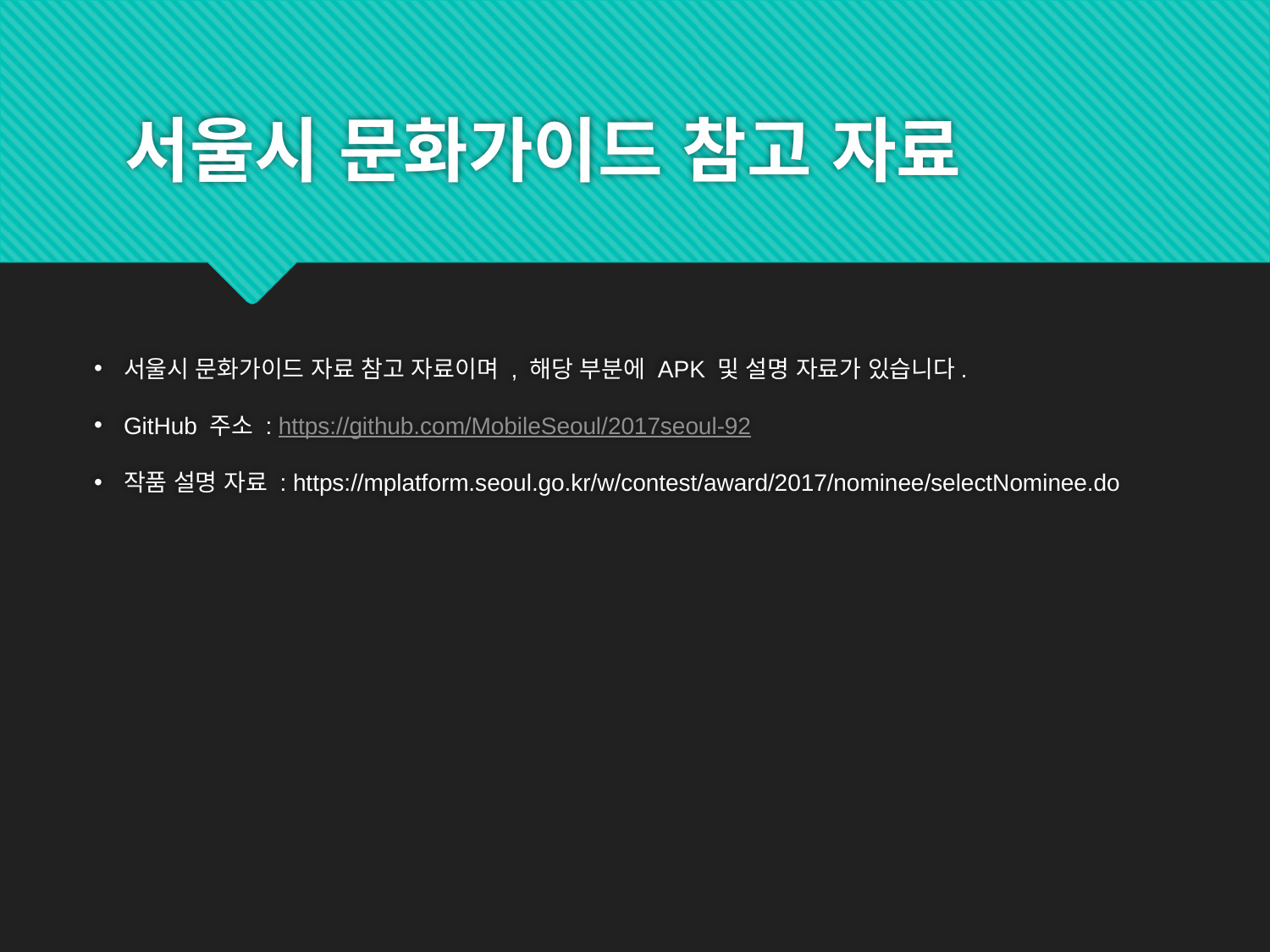

# 서울시 문화가이드 참고 자료

서울시 문화가이드 자료 참고 자료이며 , 해당 부분에 APK 및 설명 자료가 있습니다.

GitHub 주소 : https://github.com/MobileSeoul/2017seoul-92

작품 설명 자료 : https://mplatform.seoul.go.kr/w/contest/award/2017/nominee/selectNominee.do